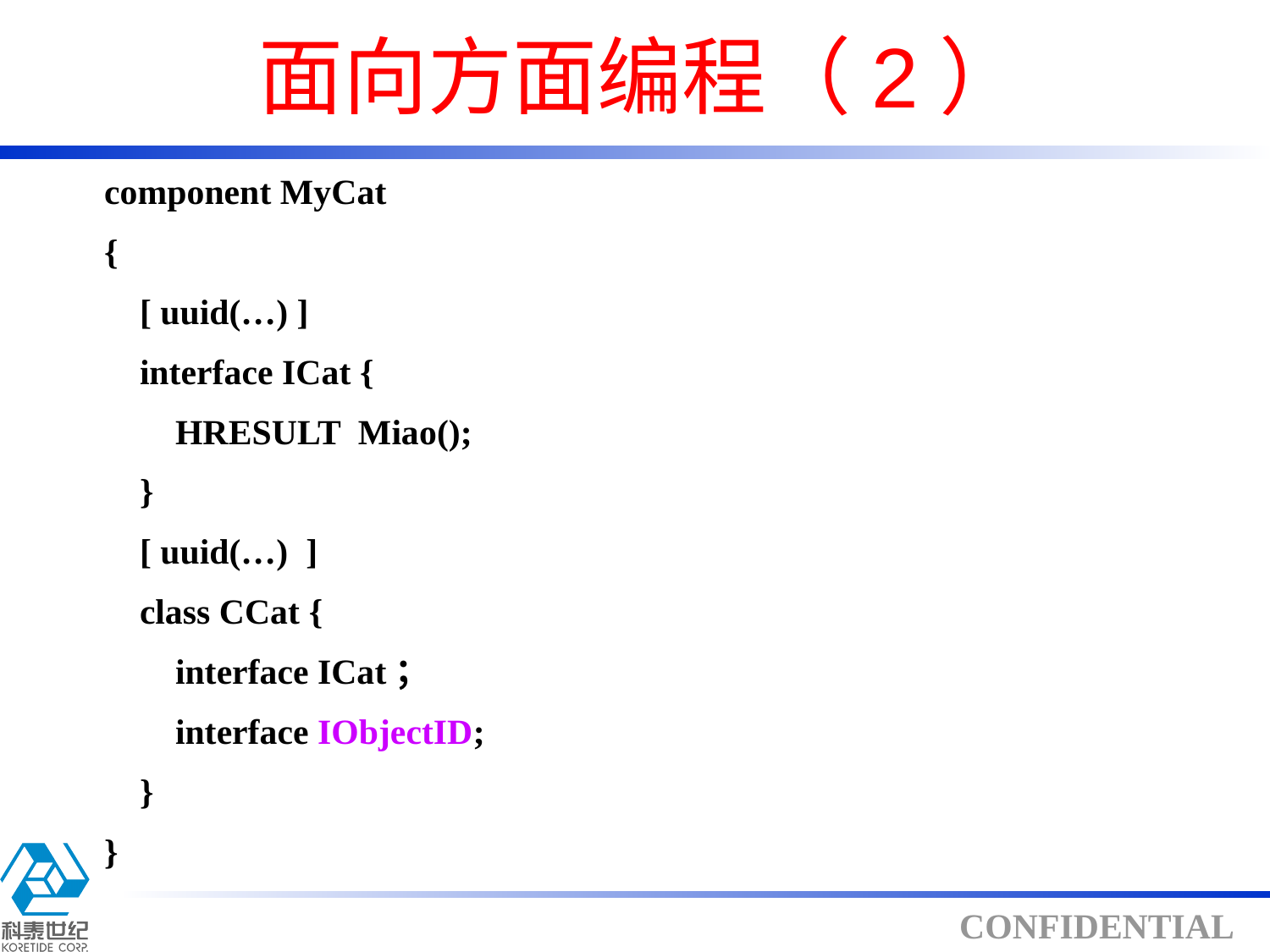

# 面向方面编程（2）
component MyCat
{
    [ uuid(…) ]
    interface ICat {
        HRESULT  Miao();
    }
    [ uuid(…)  ]
    class CCat {
        interface ICat；
        interface IObjectID;
    }
}